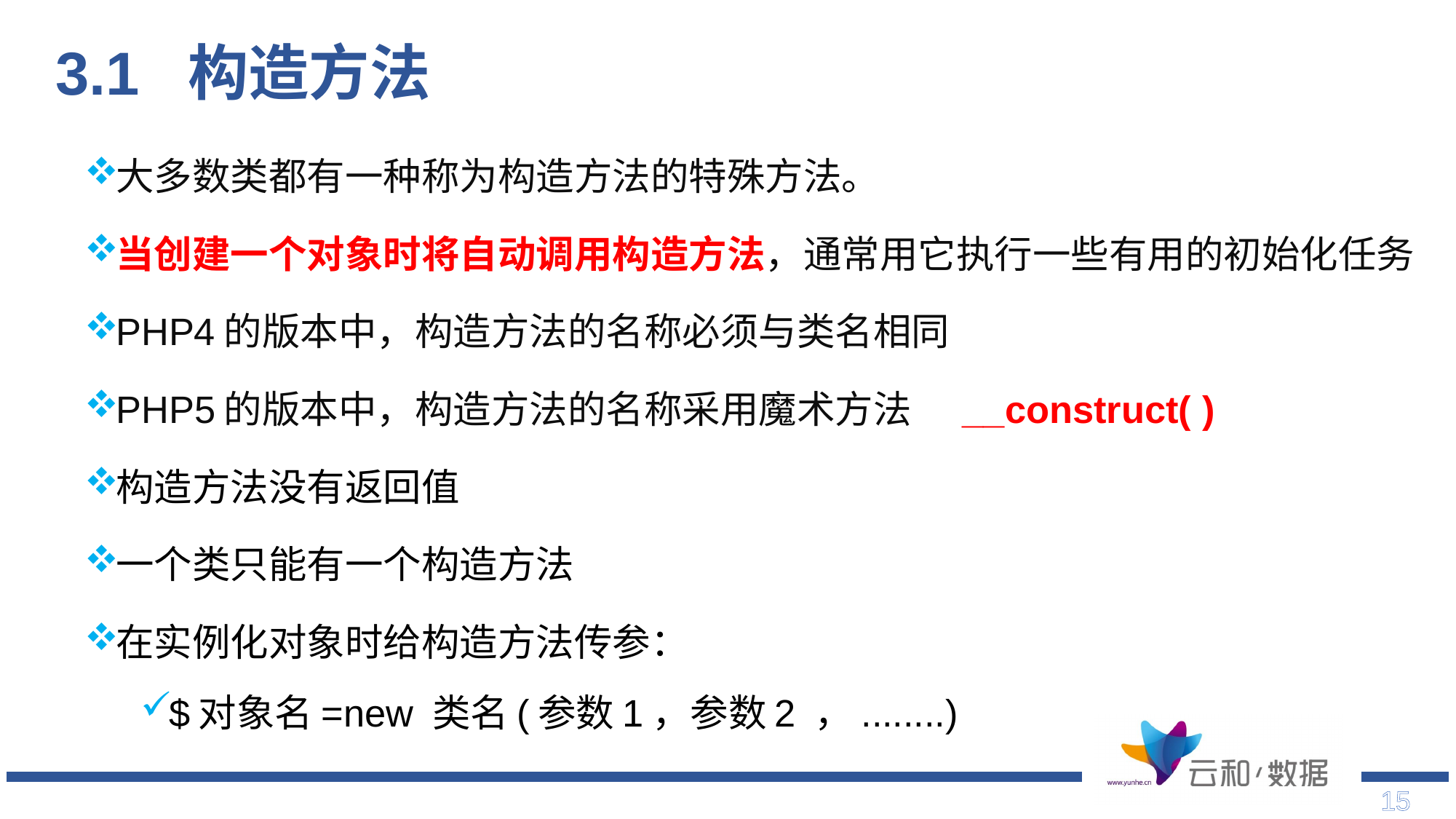

# 3.1  构造方法
大多数类都有一种称为构造方法的特殊方法。
当创建一个对象时将自动调用构造方法，通常用它执行一些有用的初始化任务
PHP4的版本中，构造方法的名称必须与类名相同
PHP5的版本中，构造方法的名称采用魔术方法     __construct( )
构造方法没有返回值
一个类只能有一个构造方法
在实例化对象时给构造方法传参：
$对象名=new 类名(参数1，参数2 ，........)